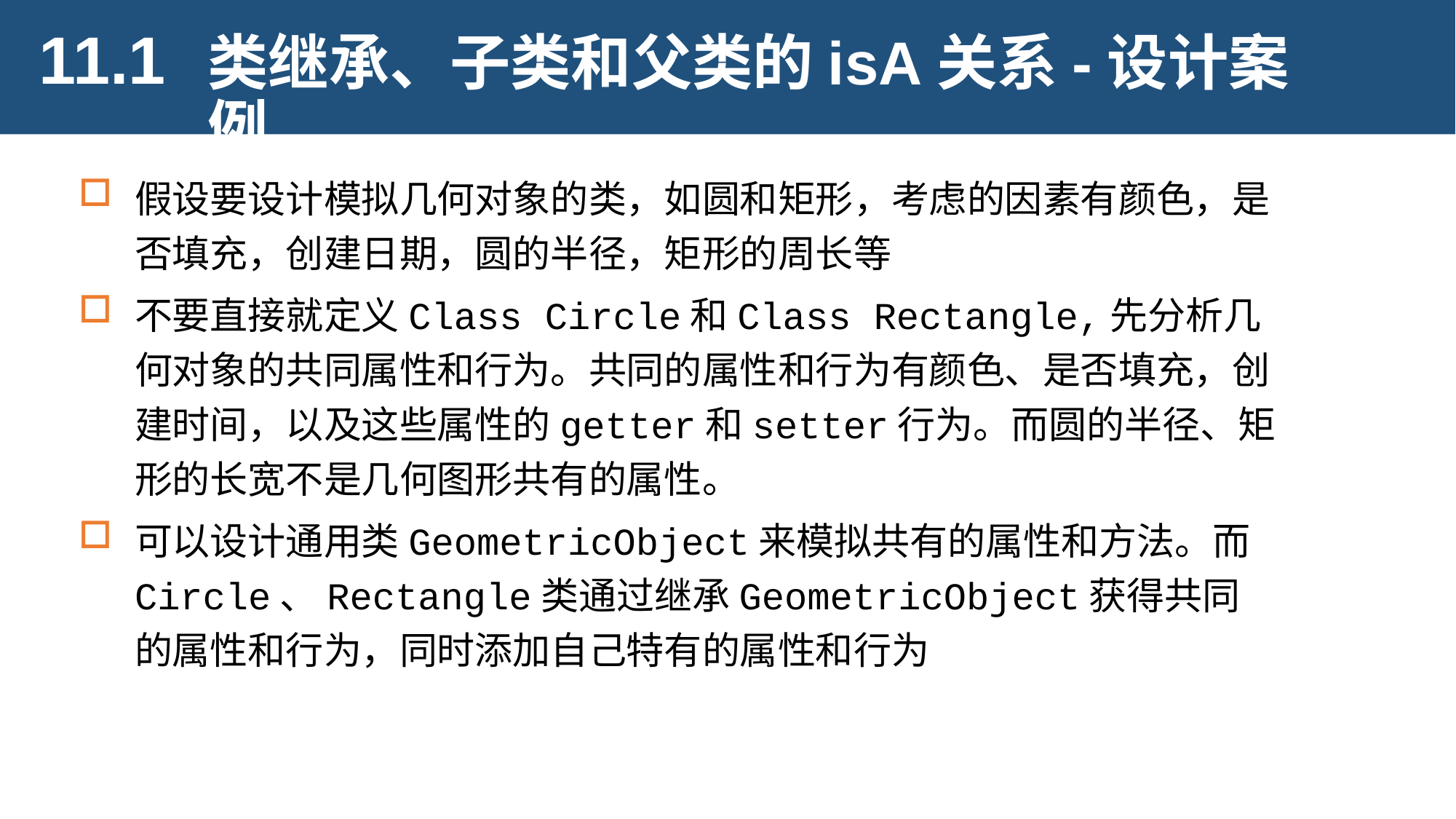

11.1
类继承、子类和父类的isA关系-设计案例
假设要设计模拟几何对象的类，如圆和矩形，考虑的因素有颜色，是否填充，创建日期，圆的半径，矩形的周长等
不要直接就定义Class Circle和Class Rectangle,先分析几何对象的共同属性和行为。共同的属性和行为有颜色、是否填充，创建时间，以及这些属性的getter和setter行为。而圆的半径、矩形的长宽不是几何图形共有的属性。
可以设计通用类GeometricObject来模拟共有的属性和方法。而Circle、Rectangle类通过继承GeometricObject获得共同的属性和行为，同时添加自己特有的属性和行为